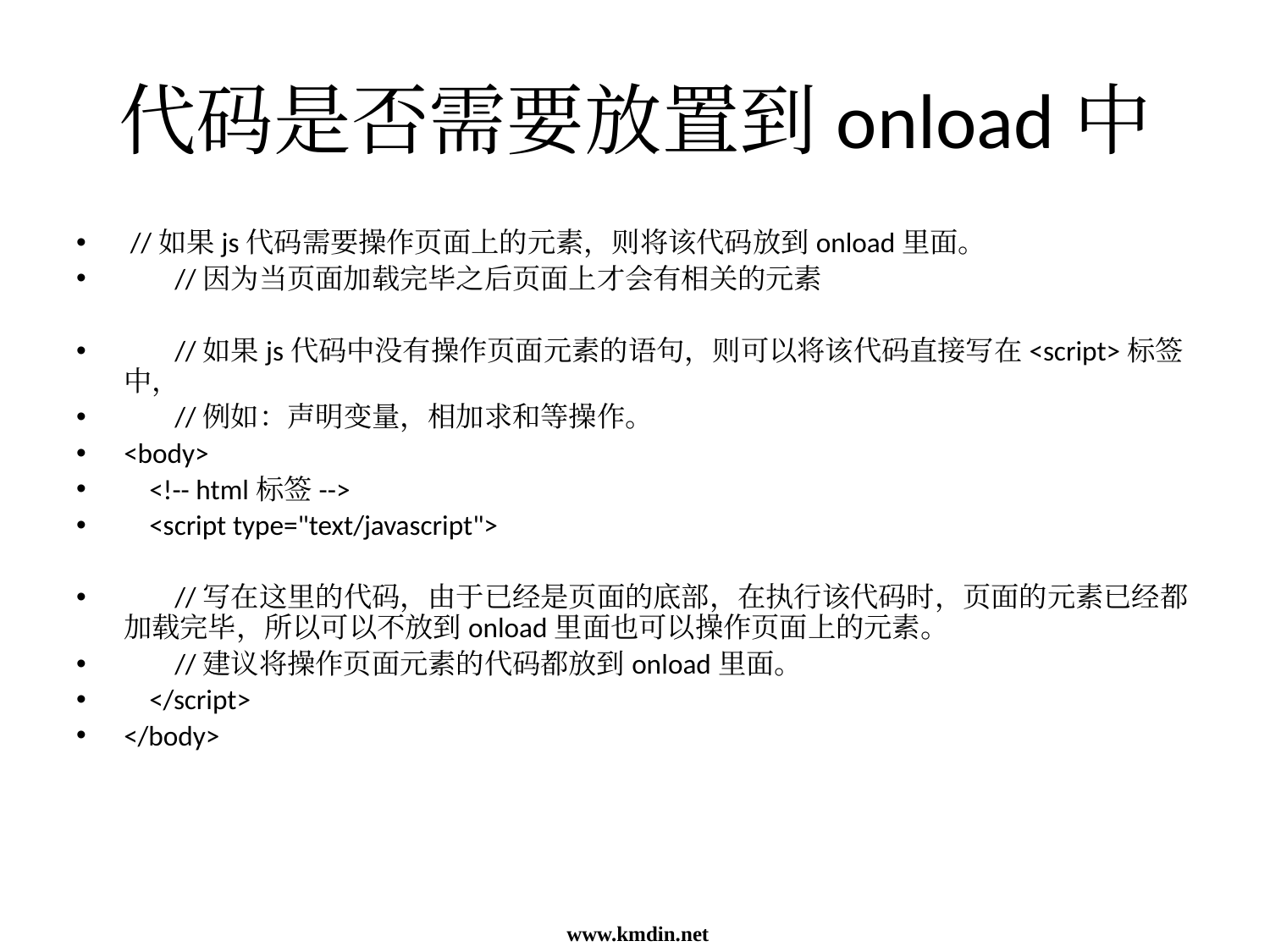

# 代码是否需要放置到onload中
 //如果js代码需要操作页面上的元素，则将该代码放到onload里面。
        //因为当页面加载完毕之后页面上才会有相关的元素

        //如果js代码中没有操作页面元素的语句，则可以将该代码直接写在<script>标签中，
        //例如：声明变量，相加求和等操作。
<body>
    <!-- html标签-->
    <script type="text/javascript">

        //写在这里的代码，由于已经是页面的底部，在执行该代码时，页面的元素已经都加载完毕，所以可以不放到onload里面也可以操作页面上的元素。
        //建议将操作页面元素的代码都放到onload里面。
    </script>
</body>